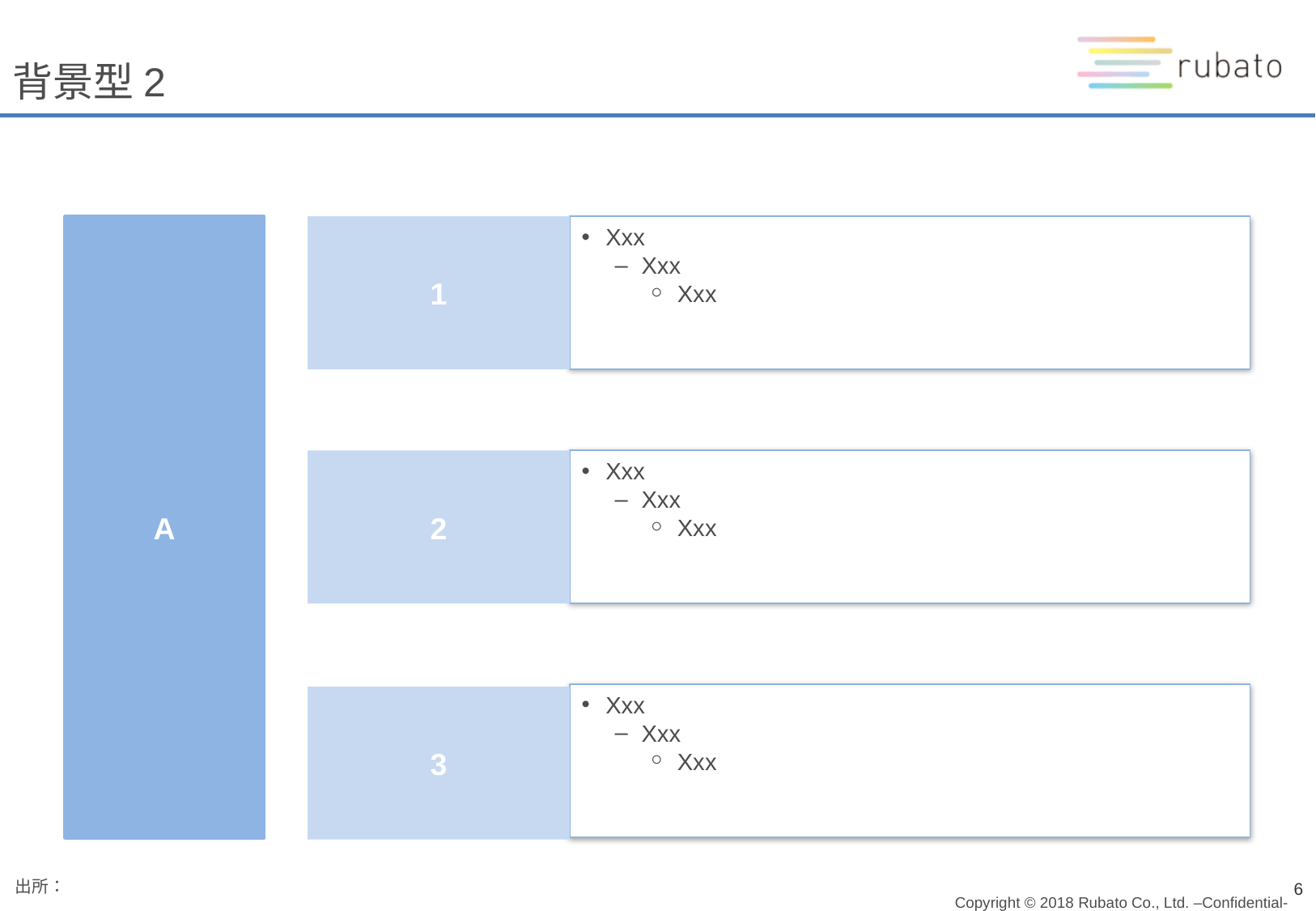

# 背景型2

1
A
Xxx
Xxx
Xxx
Xxx
Xxx
Xxx
2
Xxx
Xxx
Xxx
3
出所：
6